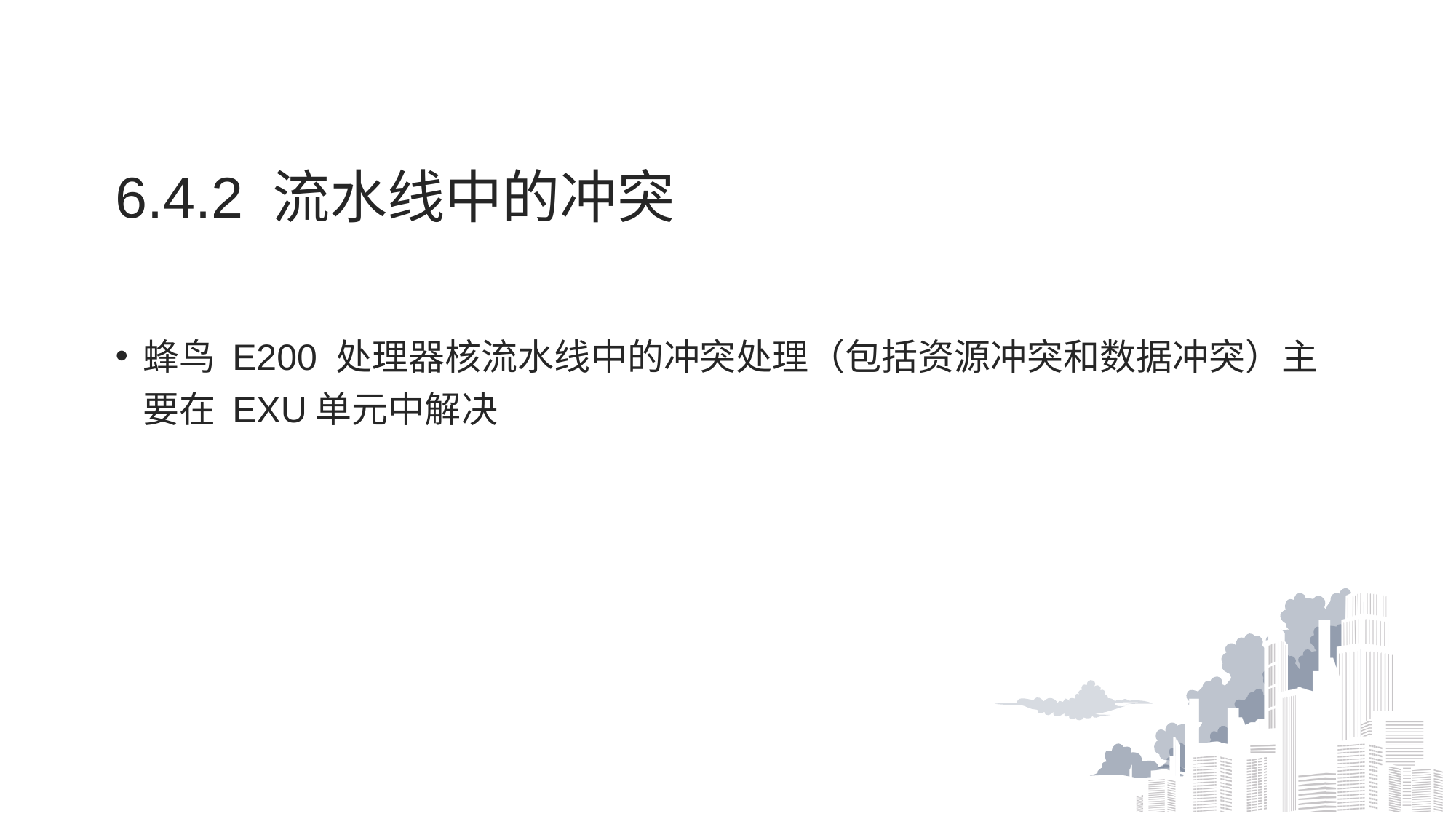

# 6.4.2 流水线中的冲突
蜂鸟 E200 处理器核流水线中的冲突处理（包括资源冲突和数据冲突）主要在 EXU单元中解决